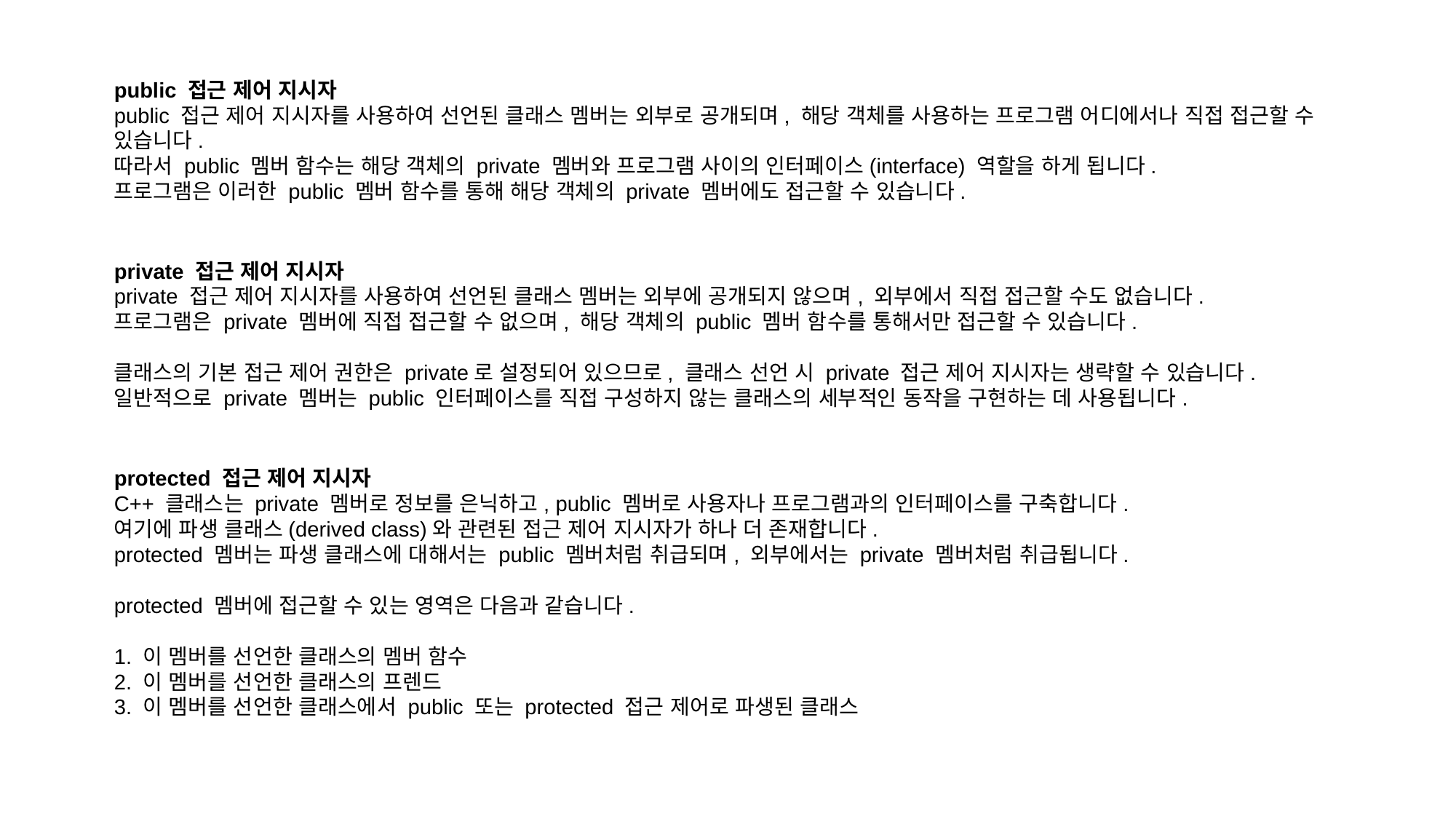

public 접근 제어 지시자
public 접근 제어 지시자를 사용하여 선언된 클래스 멤버는 외부로 공개되며, 해당 객체를 사용하는 프로그램 어디에서나 직접 접근할 수 있습니다.
따라서 public 멤버 함수는 해당 객체의 private 멤버와 프로그램 사이의 인터페이스(interface) 역할을 하게 됩니다.
프로그램은 이러한 public 멤버 함수를 통해 해당 객체의 private 멤버에도 접근할 수 있습니다.
private 접근 제어 지시자
private 접근 제어 지시자를 사용하여 선언된 클래스 멤버는 외부에 공개되지 않으며, 외부에서 직접 접근할 수도 없습니다.
프로그램은 private 멤버에 직접 접근할 수 없으며, 해당 객체의 public 멤버 함수를 통해서만 접근할 수 있습니다.

클래스의 기본 접근 제어 권한은 private로 설정되어 있으므로, 클래스 선언 시 private 접근 제어 지시자는 생략할 수 있습니다.
일반적으로 private 멤버는 public 인터페이스를 직접 구성하지 않는 클래스의 세부적인 동작을 구현하는 데 사용됩니다.
protected 접근 제어 지시자
C++ 클래스는 private 멤버로 정보를 은닉하고, public 멤버로 사용자나 프로그램과의 인터페이스를 구축합니다.
여기에 파생 클래스(derived class)와 관련된 접근 제어 지시자가 하나 더 존재합니다.
protected 멤버는 파생 클래스에 대해서는 public 멤버처럼 취급되며, 외부에서는 private 멤버처럼 취급됩니다.

protected 멤버에 접근할 수 있는 영역은 다음과 같습니다.

1. 이 멤버를 선언한 클래스의 멤버 함수
2. 이 멤버를 선언한 클래스의 프렌드
3. 이 멤버를 선언한 클래스에서 public 또는 protected 접근 제어로 파생된 클래스